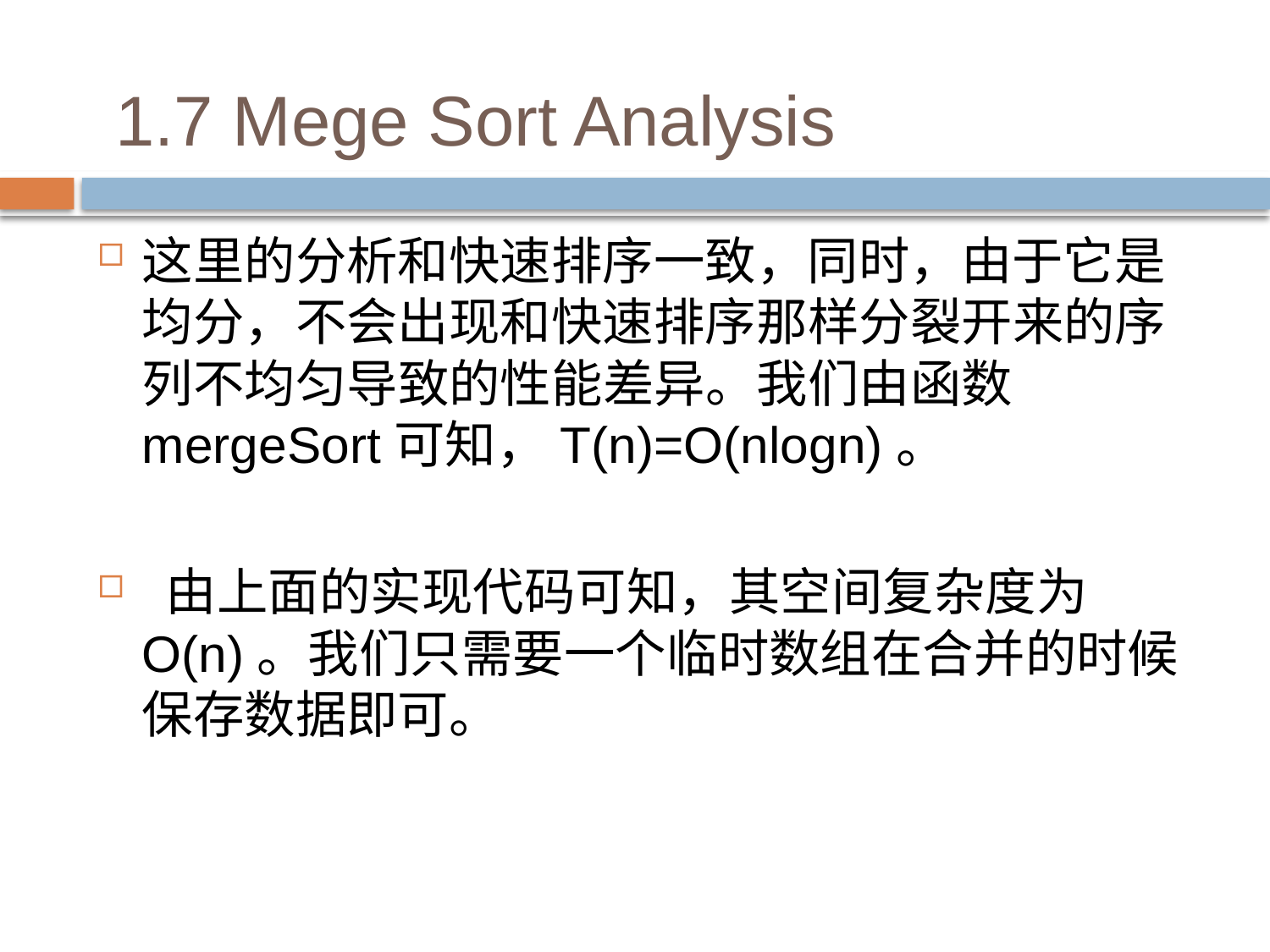

1.7 Mege Sort Analysis
这里的分析和快速排序一致，同时，由于它是均分，不会出现和快速排序那样分裂开来的序列不均匀导致的性能差异。我们由函数mergeSort可知，T(n)=O(nlogn)。

 由上面的实现代码可知，其空间复杂度为O(n)。我们只需要一个临时数组在合并的时候保存数据即可。